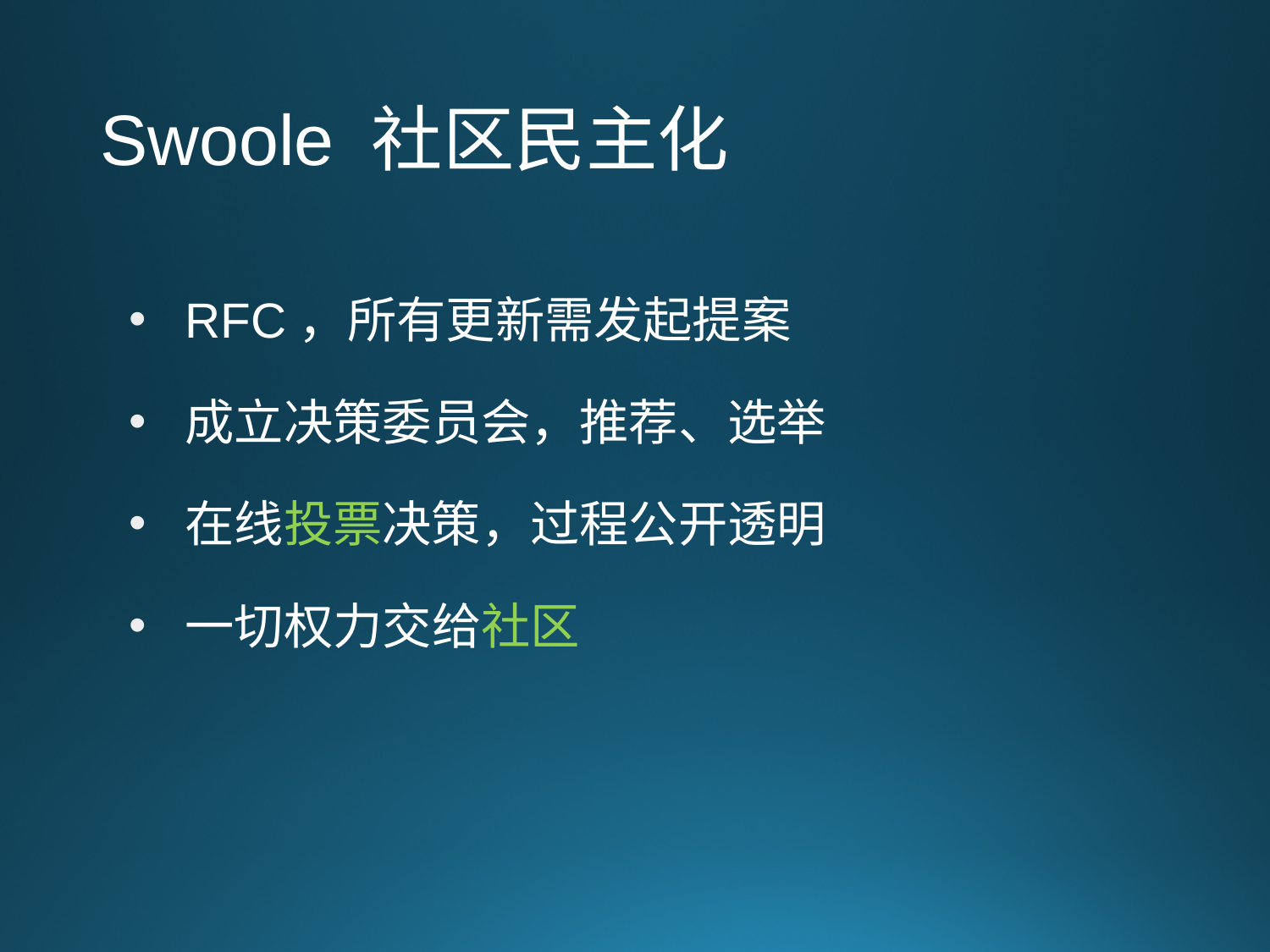

# Swoole 社区民主化
RFC，所有更新需发起提案
成立决策委员会，推荐、选举
在线投票决策，过程公开透明
一切权力交给社区